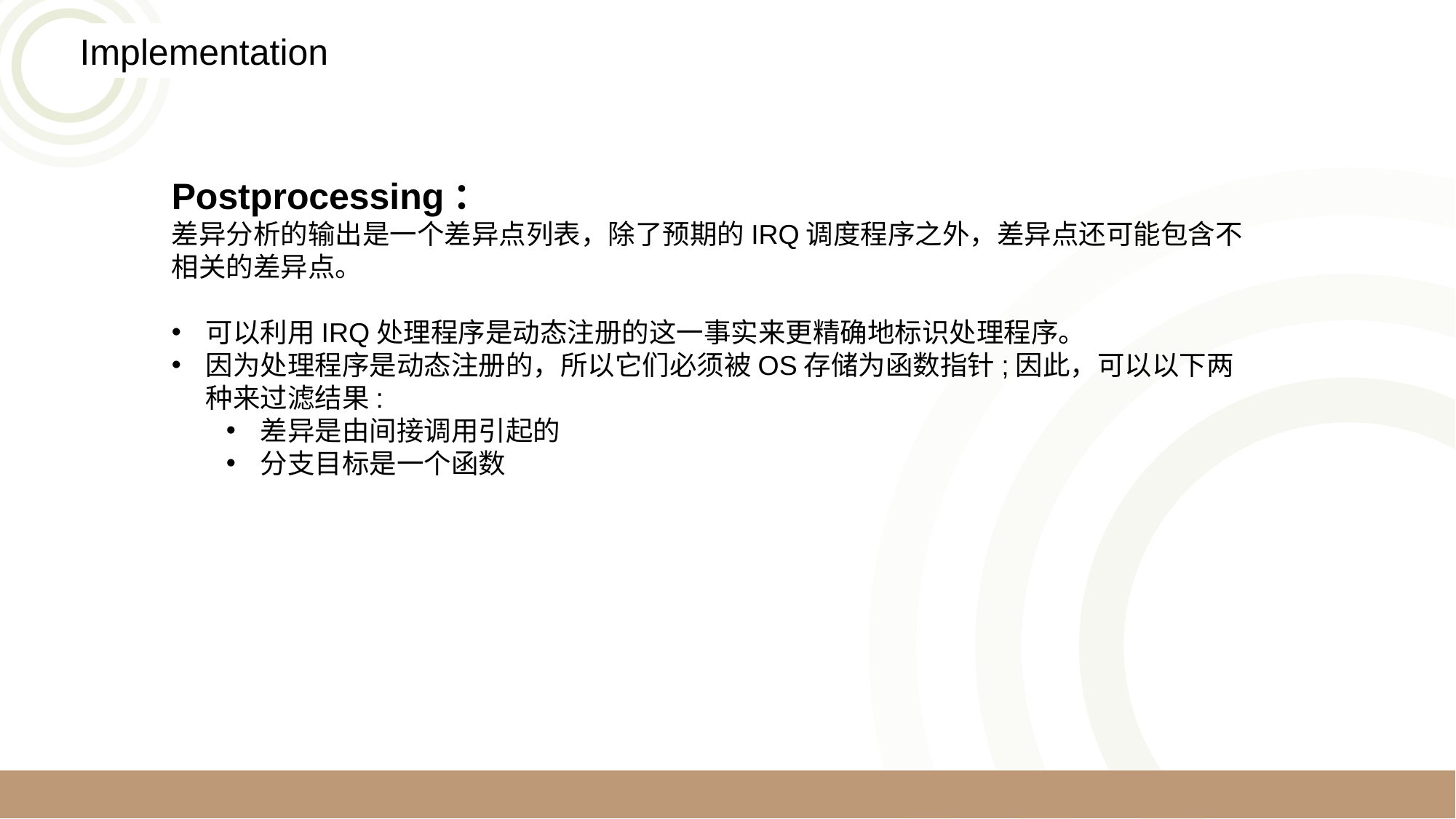

Implementation

Postprocessing：
差异分析的输出是一个差异点列表，除了预期的IRQ调度程序之外，差异点还可能包含不相关的差异点。

可以利用IRQ处理程序是动态注册的这一事实来更精确地标识处理程序。
因为处理程序是动态注册的，所以它们必须被OS存储为函数指针;因此，可以以下两种来过滤结果:
差异是由间接调用引起的
分支目标是一个函数